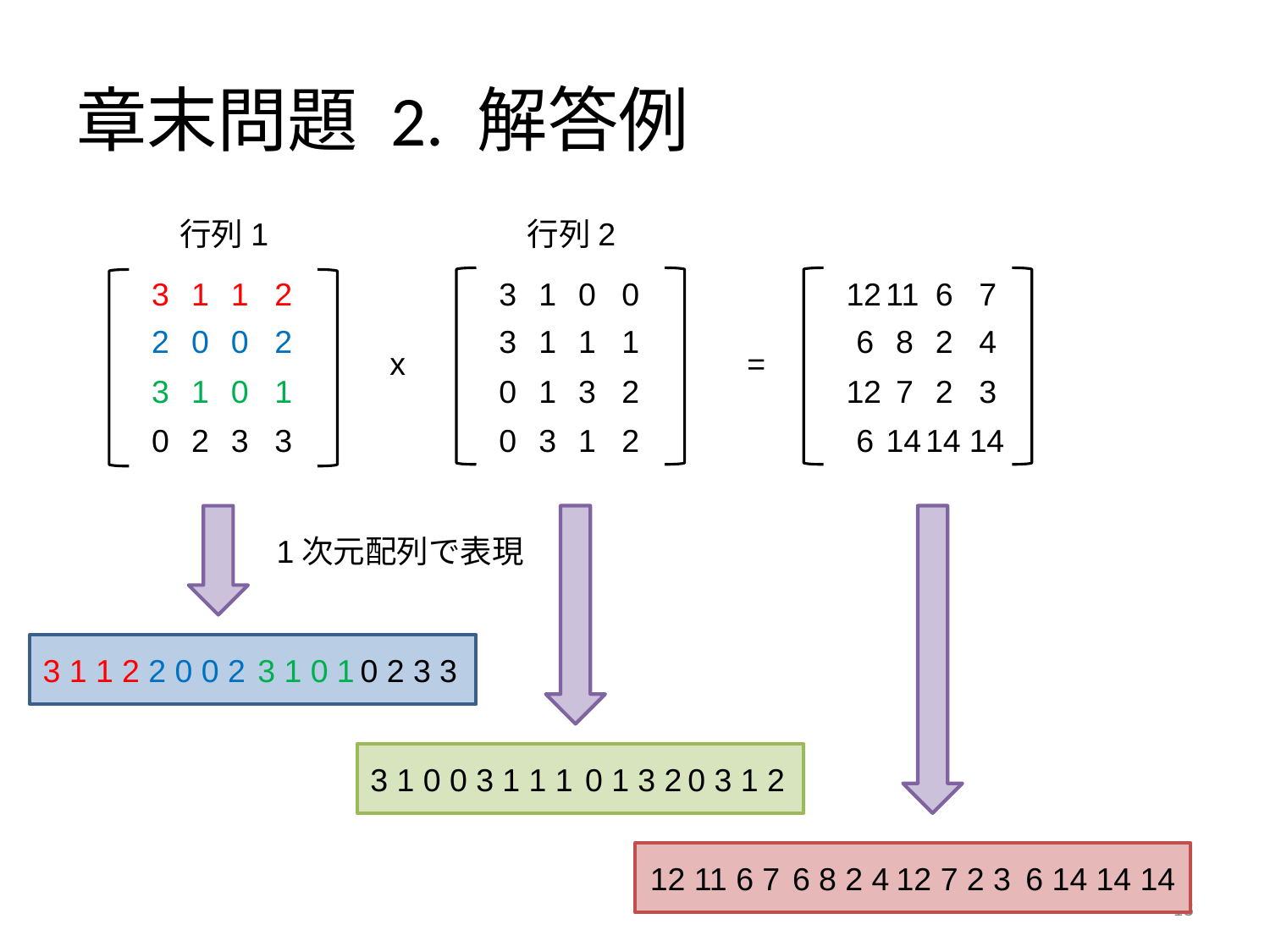

# 章末問題 2. 解答例
行列1
行列2
3
1
1
2

3
1
0
0

12
11
6
7

2
0
0
2
3
1
1
1
6
8
2
4
x
=
3
1
0
1
0
1
3
2
12
7
2
3
0
2
3
3
0
3
1
2
6
14
14
14

1次元配列で表現

3 1 1 2
2 0 0 2
3 1 0 1
0 2 3 3

3 1 0 0
3 1 1 1
0 1 3 2
0 3 1 2

12 11 6 7
6 8 2 4
12 7 2 3
6 14 14 14
18